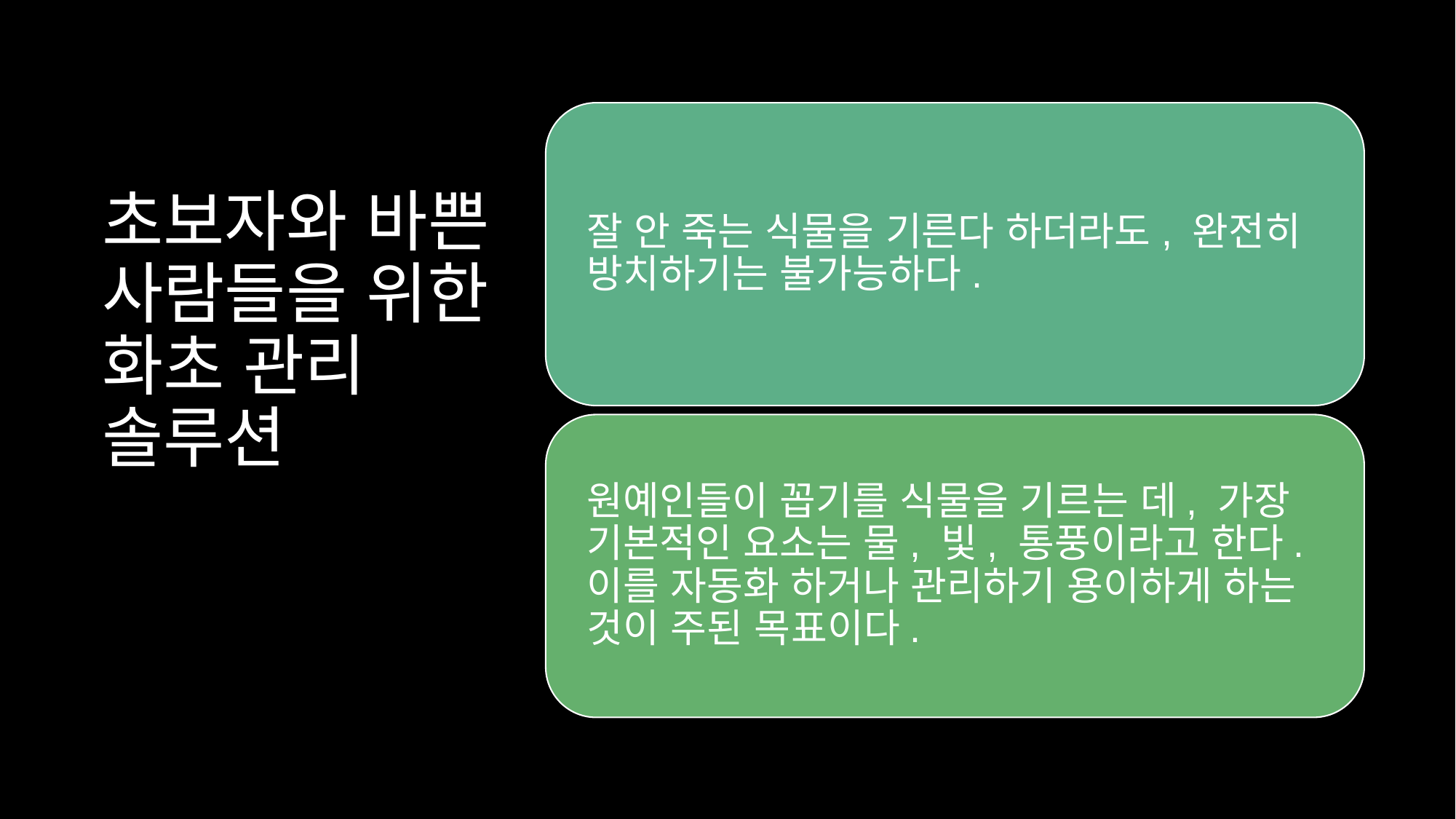

잘 안 죽는 식물을 기른다 하더라도, 완전히 방치하기는 불가능하다.
원예인들이 꼽기를 식물을 기르는 데, 가장 기본적인 요소는 물, 빛, 통풍이라고 한다. 이를 자동화 하거나 관리하기 용이하게 하는 것이 주된 목표이다.
# 초보자와 바쁜 사람들을 위한 화초 관리 솔루션